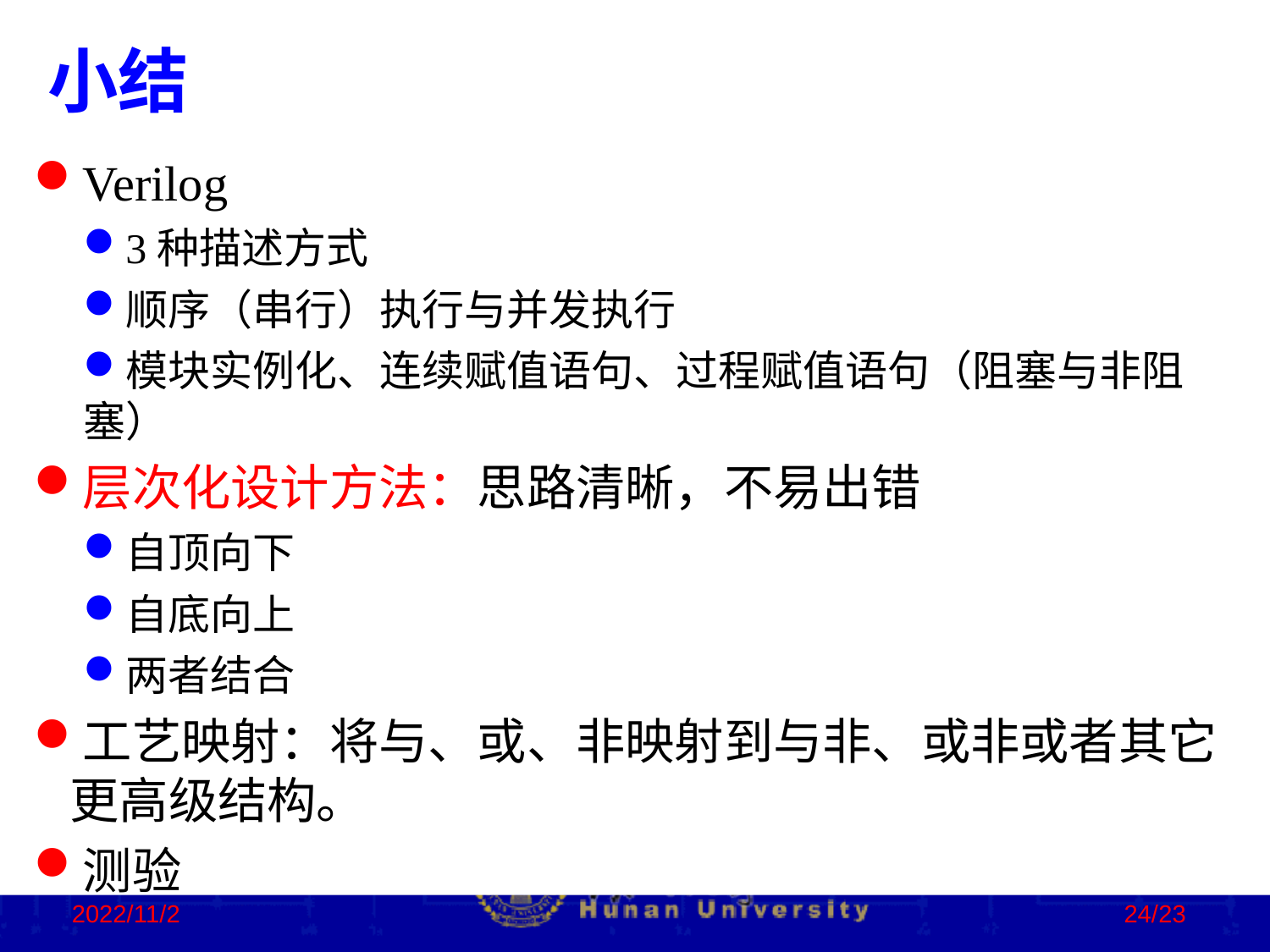

小结
Verilog
3种描述方式
顺序（串行）执行与并发执行
模块实例化、连续赋值语句、过程赋值语句（阻塞与非阻塞）
层次化设计方法：思路清晰，不易出错
自顶向下
自底向上
两者结合
工艺映射：将与、或、非映射到与非、或非或者其它更高级结构。
测验
2022/11/2
24/23